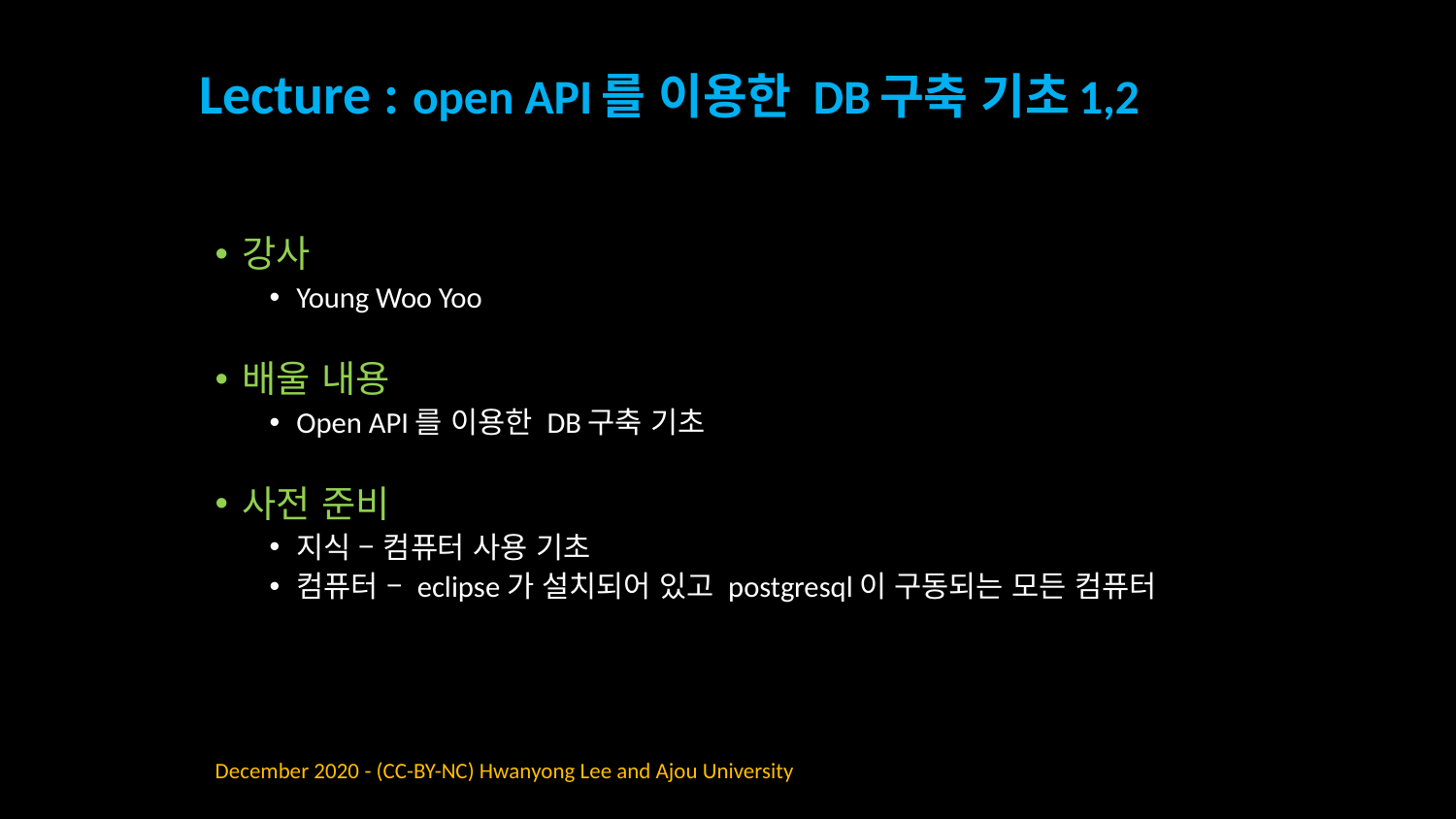

# Lecture : open API를 이용한 DB구축 기초1,2
강사
Young Woo Yoo
배울 내용
Open API를 이용한 DB구축 기초
사전 준비
지식 – 컴퓨터 사용 기초
컴퓨터 – eclipse가 설치되어 있고 postgresql이 구동되는 모든 컴퓨터

December 2020 - (CC-BY-NC) Hwanyong Lee and Ajou University